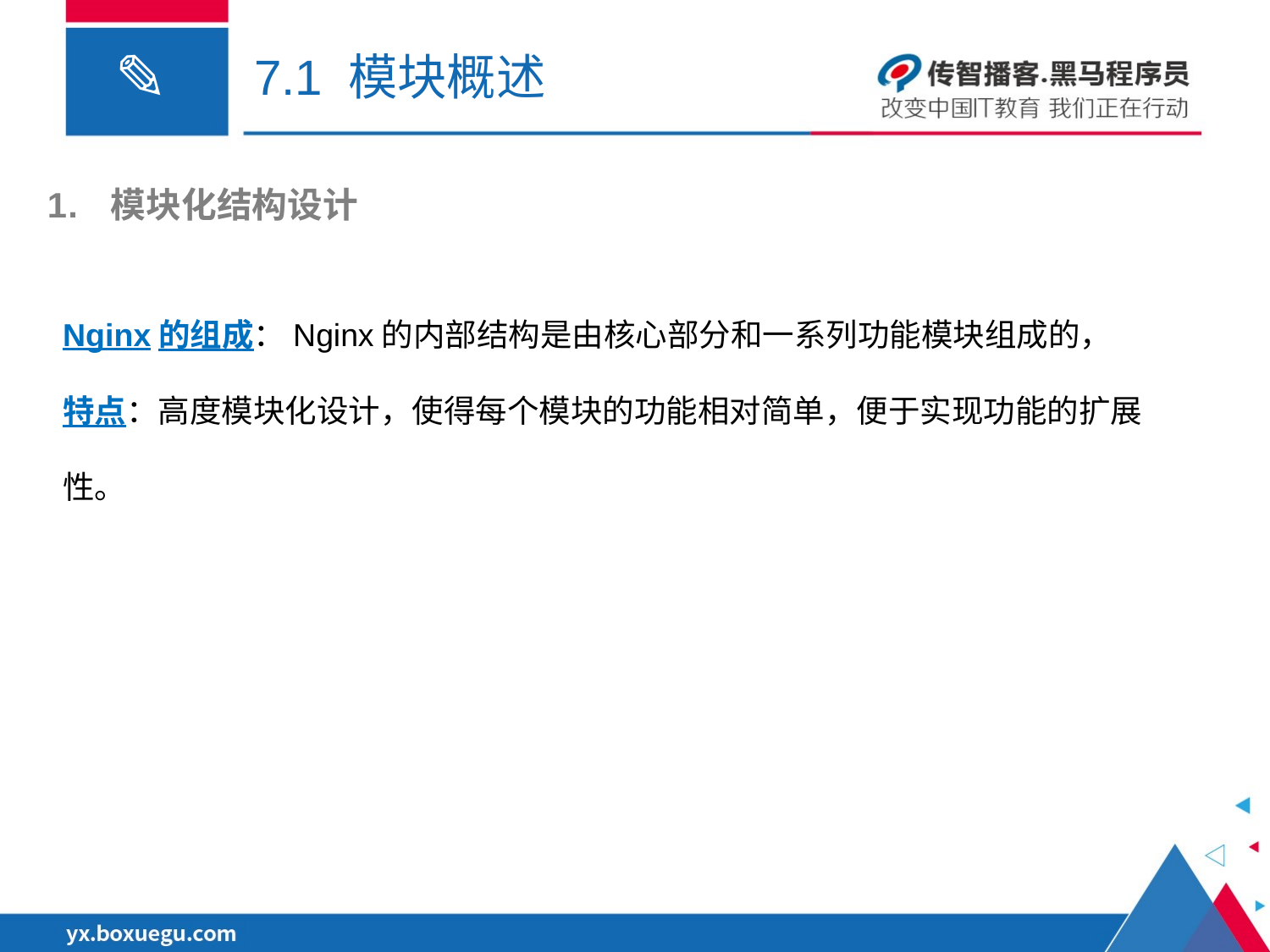

# 7.1 模块概述
模块化结构设计
Nginx的组成：Nginx的内部结构是由核心部分和一系列功能模块组成的，
特点：高度模块化设计，使得每个模块的功能相对简单，便于实现功能的扩展性。